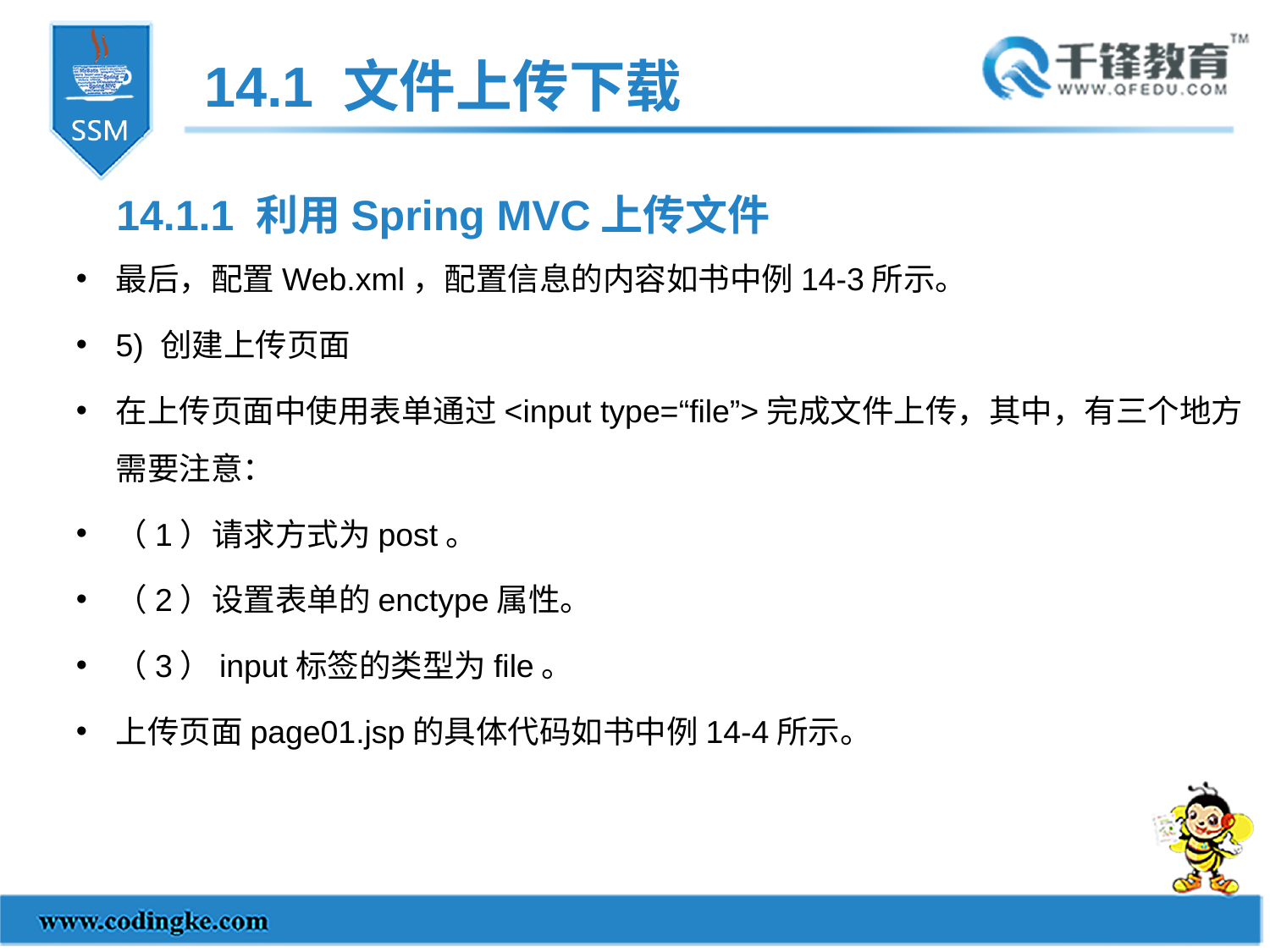

14.1 文件上传下载
14.1.1 利用Spring MVC上传文件
最后，配置Web.xml，配置信息的内容如书中例14-3所示。
5) 创建上传页面
在上传页面中使用表单通过<input type=“file”>完成文件上传，其中，有三个地方需要注意：
（1）请求方式为post。
（2）设置表单的enctype属性。
（3）input标签的类型为file。
上传页面page01.jsp的具体代码如书中例14-4所示。